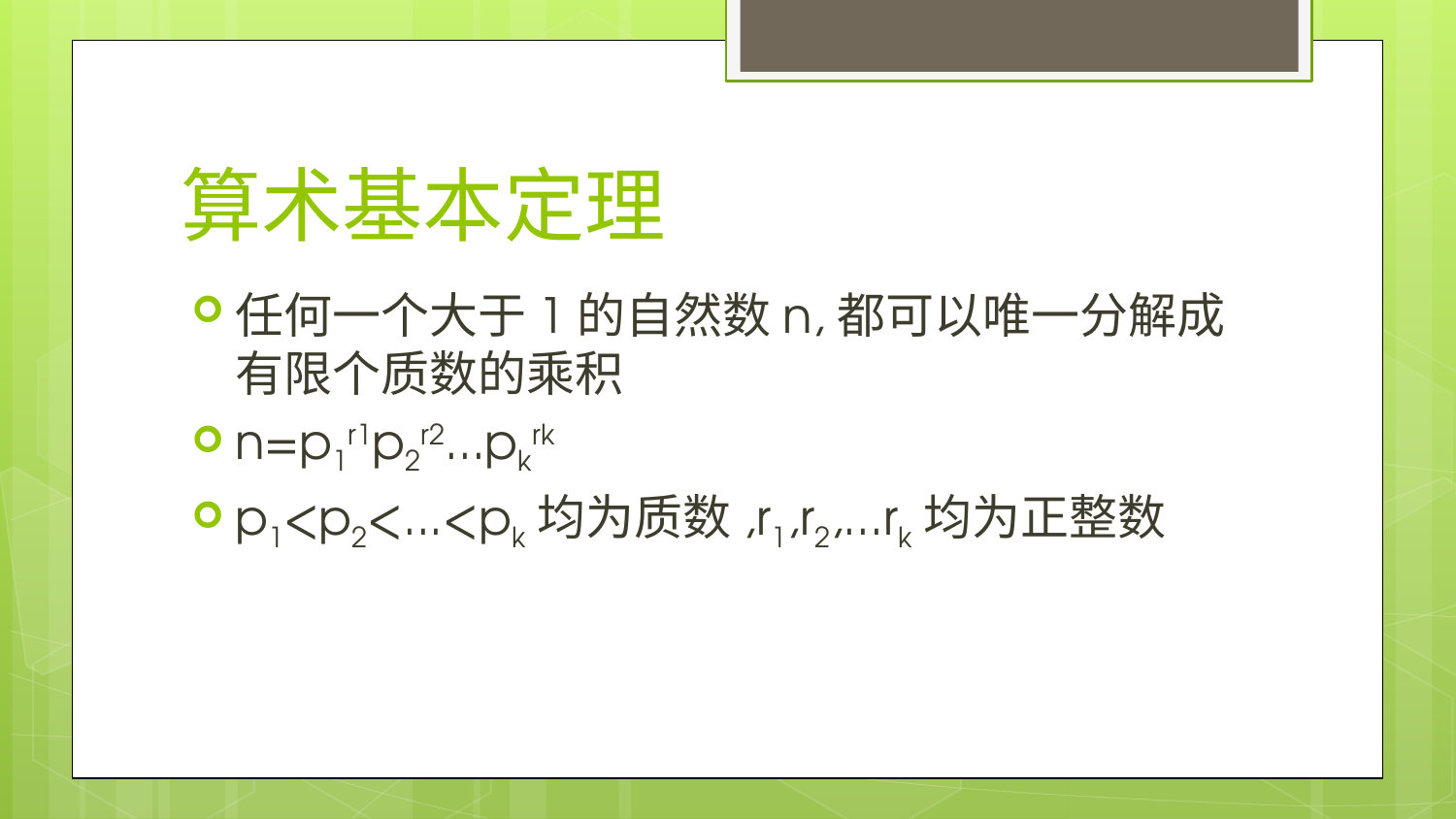

# 算术基本定理
任何一个大于1的自然数n,都可以唯一分解成有限个质数的乘积
n=p1r1p2r2...pkrk
p1<p2<...<pk均为质数,r1,r2,...rk均为正整数